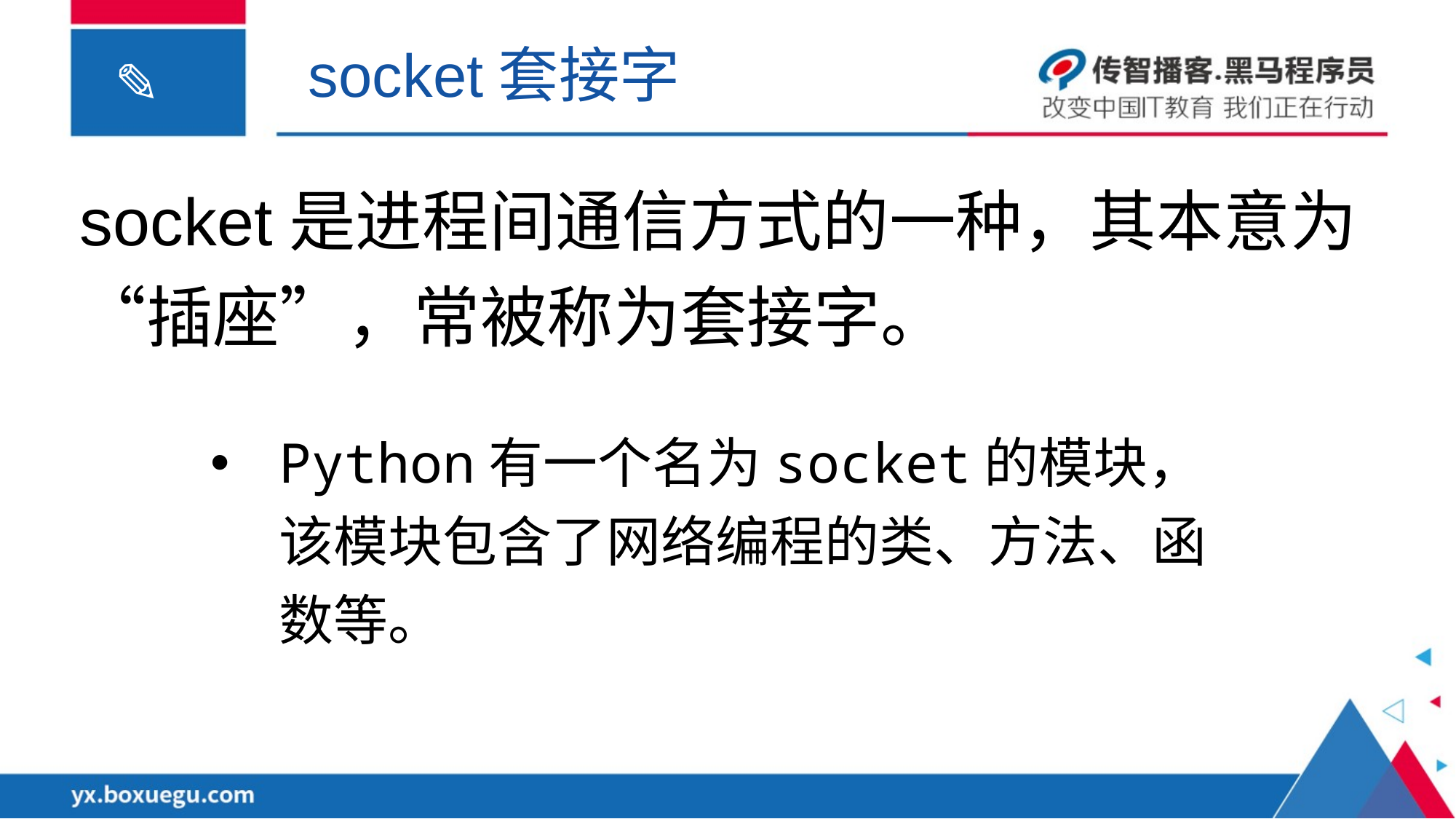

socket套接字
socket是进程间通信方式的一种，其本意为“插座”，常被称为套接字。
Python有一个名为socket的模块，该模块包含了网络编程的类、方法、函数等。